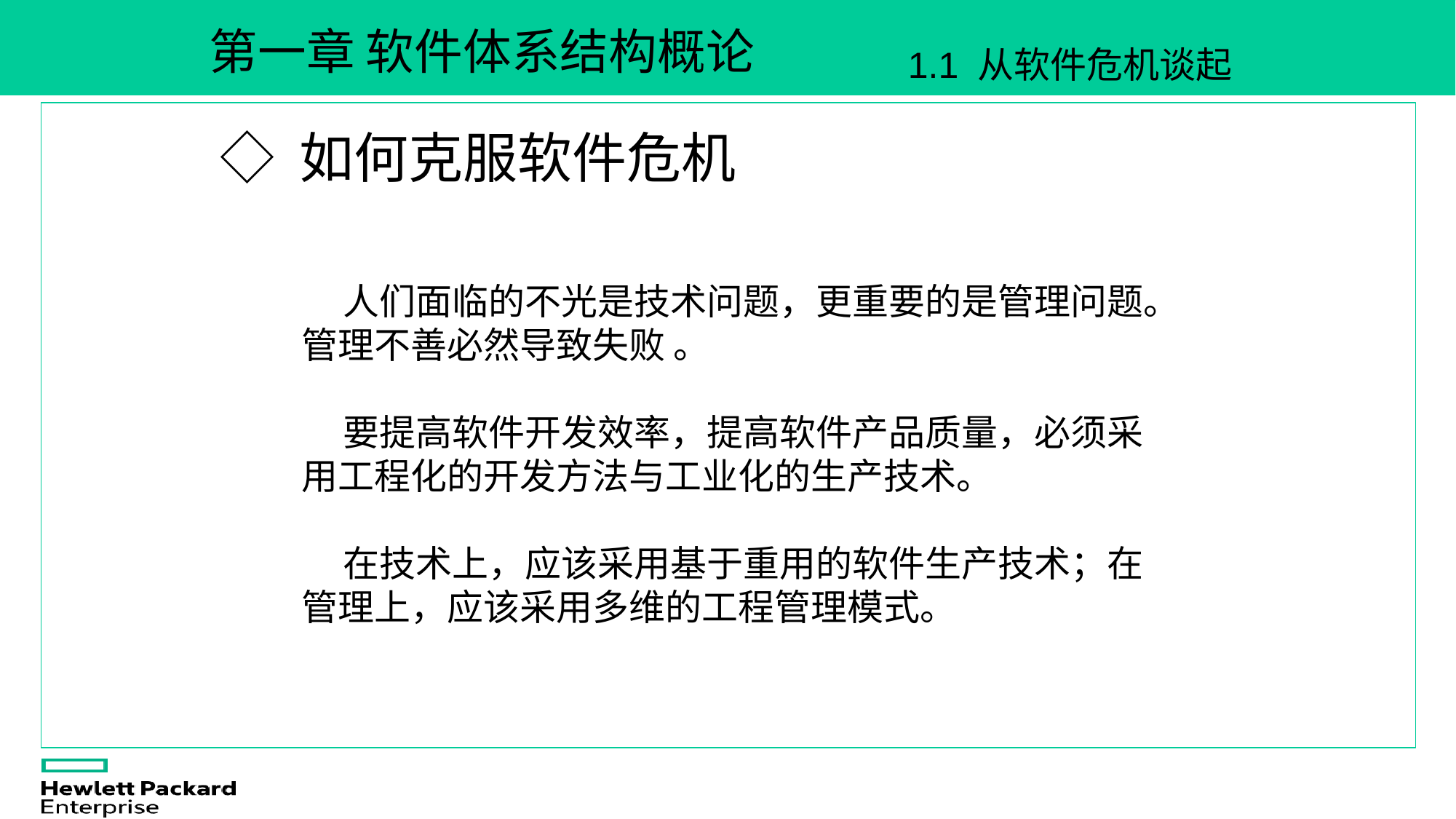

第一章 软件体系结构概论
1.1 从软件危机谈起

◇ 如何克服软件危机
    人们面临的不光是技术问题，更重要的是管理问题。管理不善必然导致失败 。

    要提高软件开发效率，提高软件产品质量，必须采用工程化的开发方法与工业化的生产技术。

    在技术上，应该采用基于重用的软件生产技术；在管理上，应该采用多维的工程管理模式。